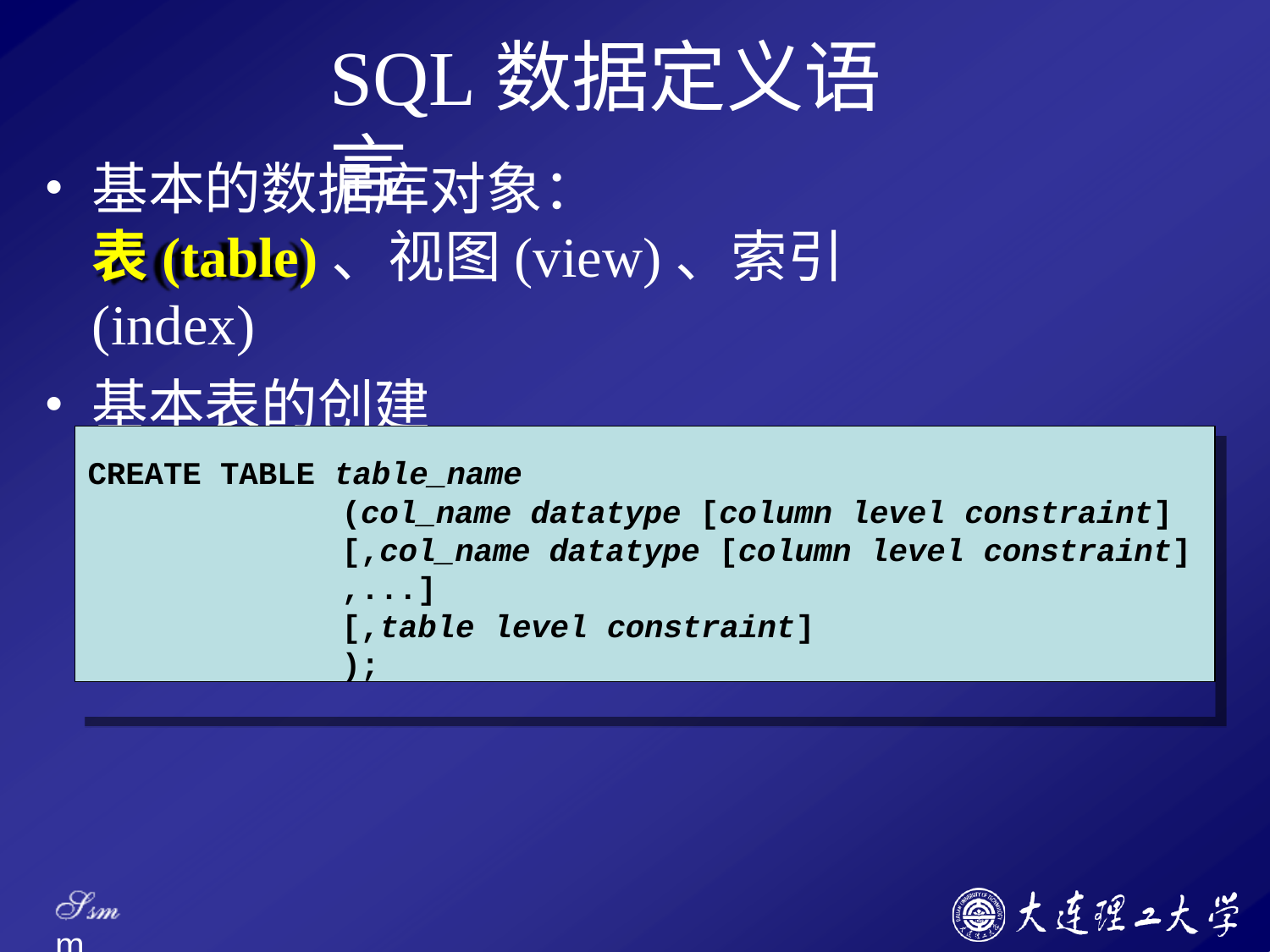

# SQL数据定义语言
基本的数据库对象：
表(table)、视图(view)、索引(index)
基本表的创建

CREATE TABLE table_name
(col_name datatype [column level constraint]
[,col_name datatype [column level constraint]
,...]
[,table level constraint]
);

Ssm